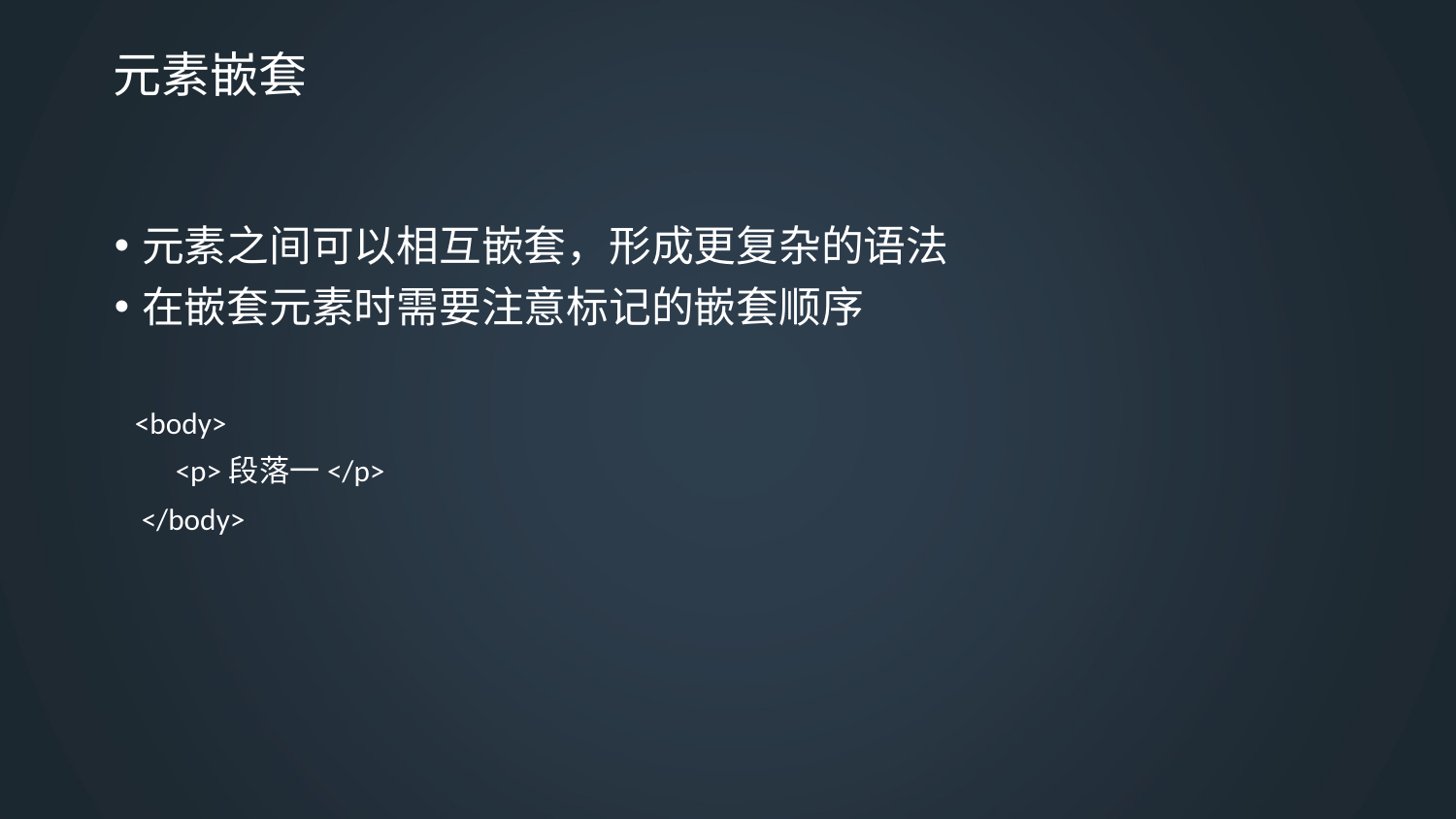

# 元素嵌套
元素之间可以相互嵌套，形成更复杂的语法
在嵌套元素时需要注意标记的嵌套顺序

   <body>
         <p>段落一</p>
    </body>